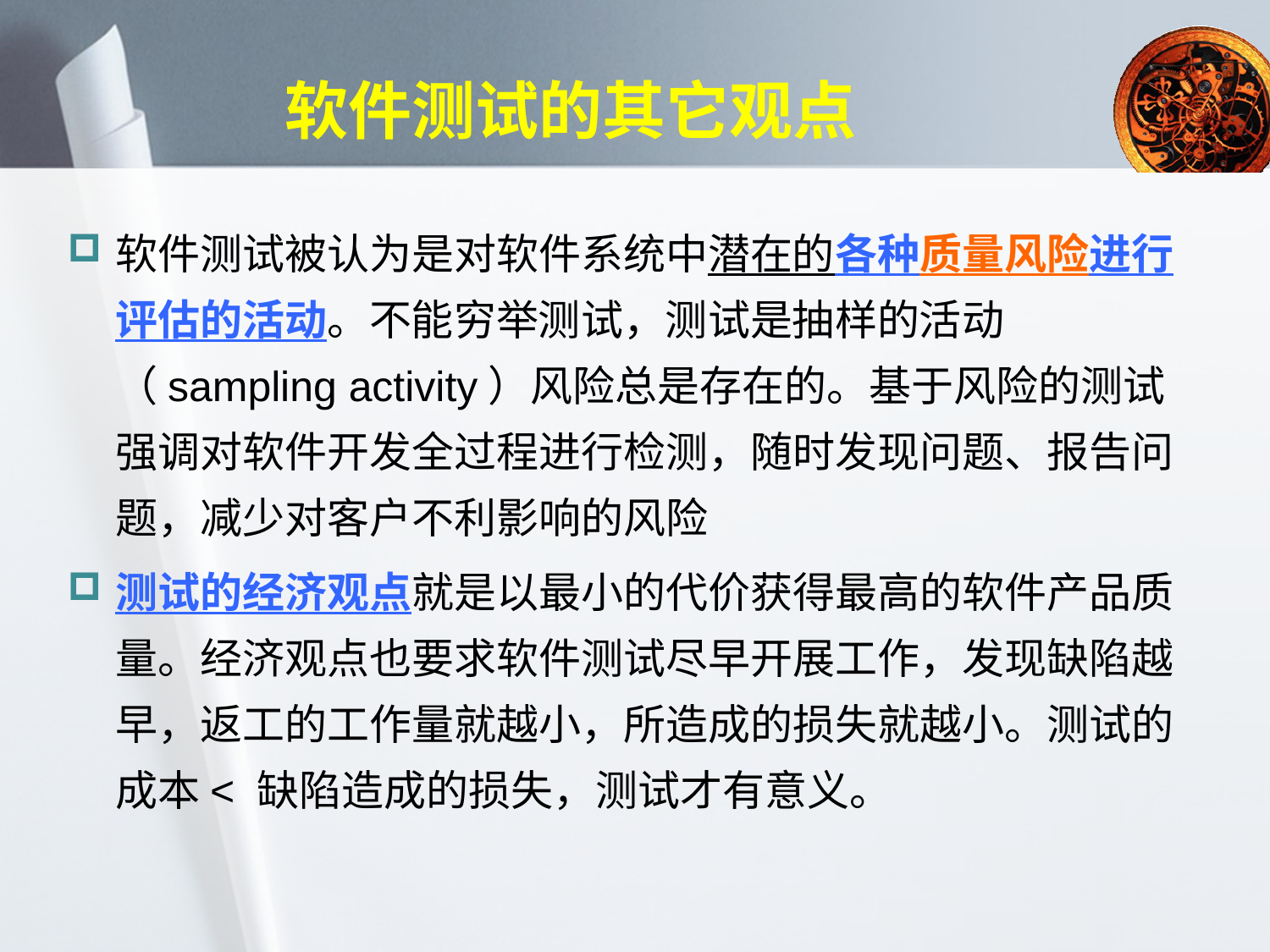

# 软件测试的其它观点
软件测试被认为是对软件系统中潜在的各种质量风险进行评估的活动。不能穷举测试，测试是抽样的活动（sampling activity）风险总是存在的。基于风险的测试强调对软件开发全过程进行检测，随时发现问题、报告问题，减少对客户不利影响的风险
测试的经济观点就是以最小的代价获得最高的软件产品质量。经济观点也要求软件测试尽早开展工作，发现缺陷越早，返工的工作量就越小，所造成的损失就越小。测试的成本< 缺陷造成的损失，测试才有意义。